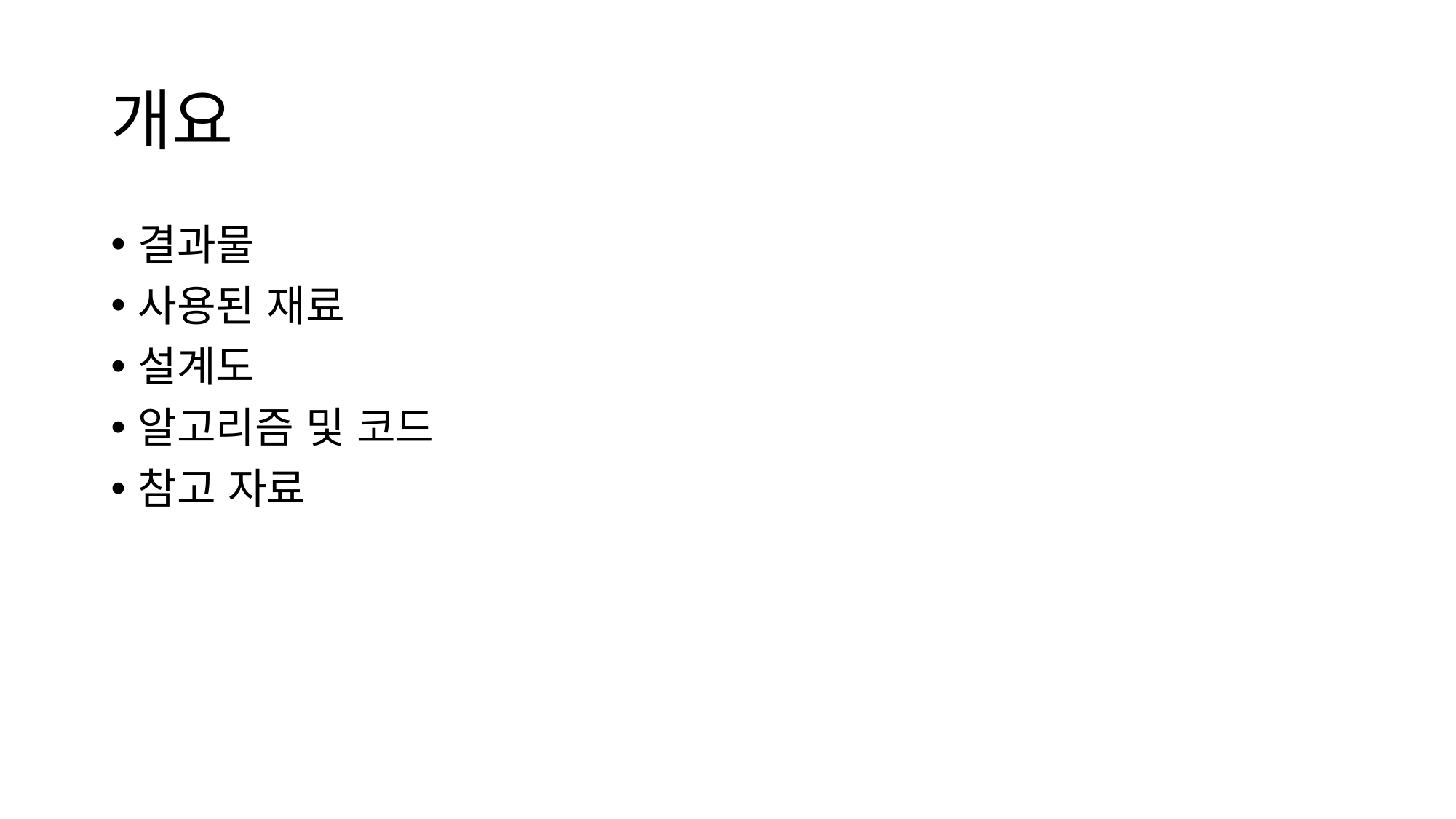

# 개요
결과물
사용된 재료
설계도
알고리즘 및 코드
참고 자료